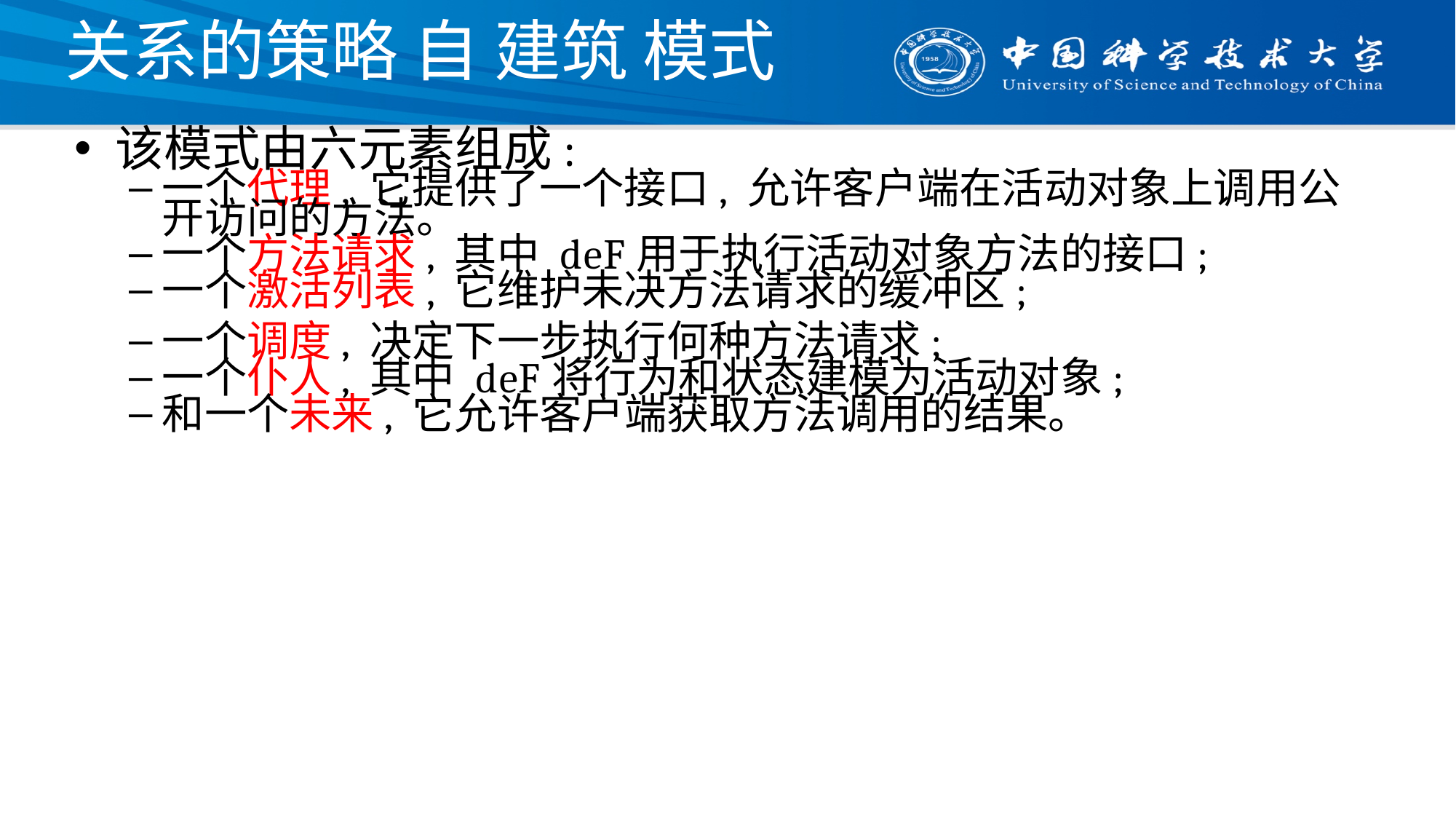

# 关系的策略 自 建筑 模式
该模式由六元素组成:
一个代理, 它提供了一个接口, 允许客户端在活动对象上调用公开访问的方法。
一个方法请求, 其中 deF用于执行活动对象方法的接口;
一个激活列表, 它维护未决方法请求的缓冲区;
一个调度, 决定下一步执行何种方法请求;
一个仆人, 其中 deF将行为和状态建模为活动对象;
和一个未来, 它允许客户端获取方法调用的结果。